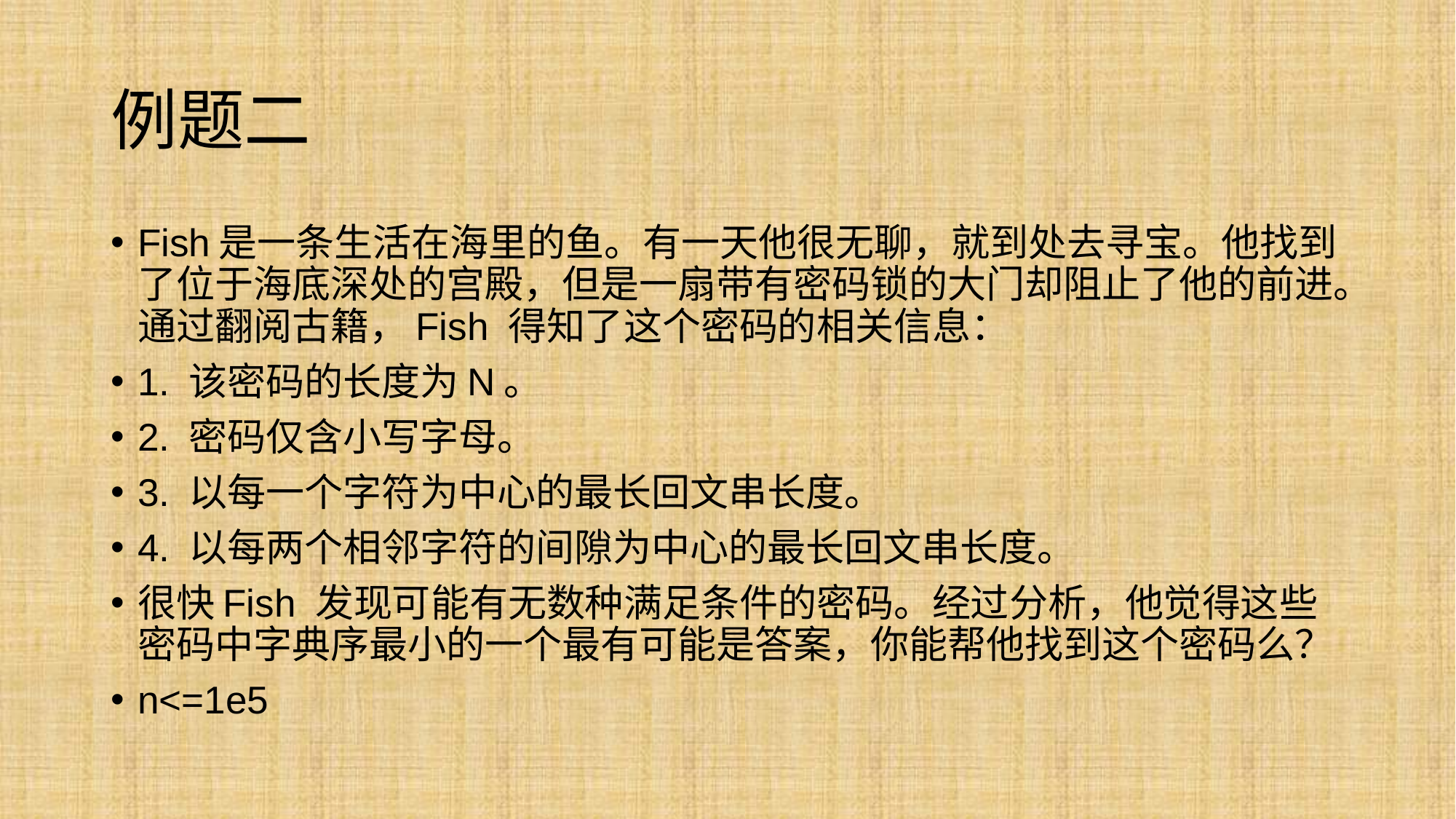

# 例题二
Fish是一条生活在海里的鱼。有一天他很无聊，就到处去寻宝。他找到了位于海底深处的宫殿，但是一扇带有密码锁的大门却阻止了他的前进。通过翻阅古籍，Fish 得知了这个密码的相关信息：
1. 该密码的长度为N。
2. 密码仅含小写字母。
3. 以每一个字符为中心的最长回文串长度。
4. 以每两个相邻字符的间隙为中心的最长回文串长度。
很快Fish 发现可能有无数种满足条件的密码。经过分析，他觉得这些密码中字典序最小的一个最有可能是答案，你能帮他找到这个密码么？
n<=1e5